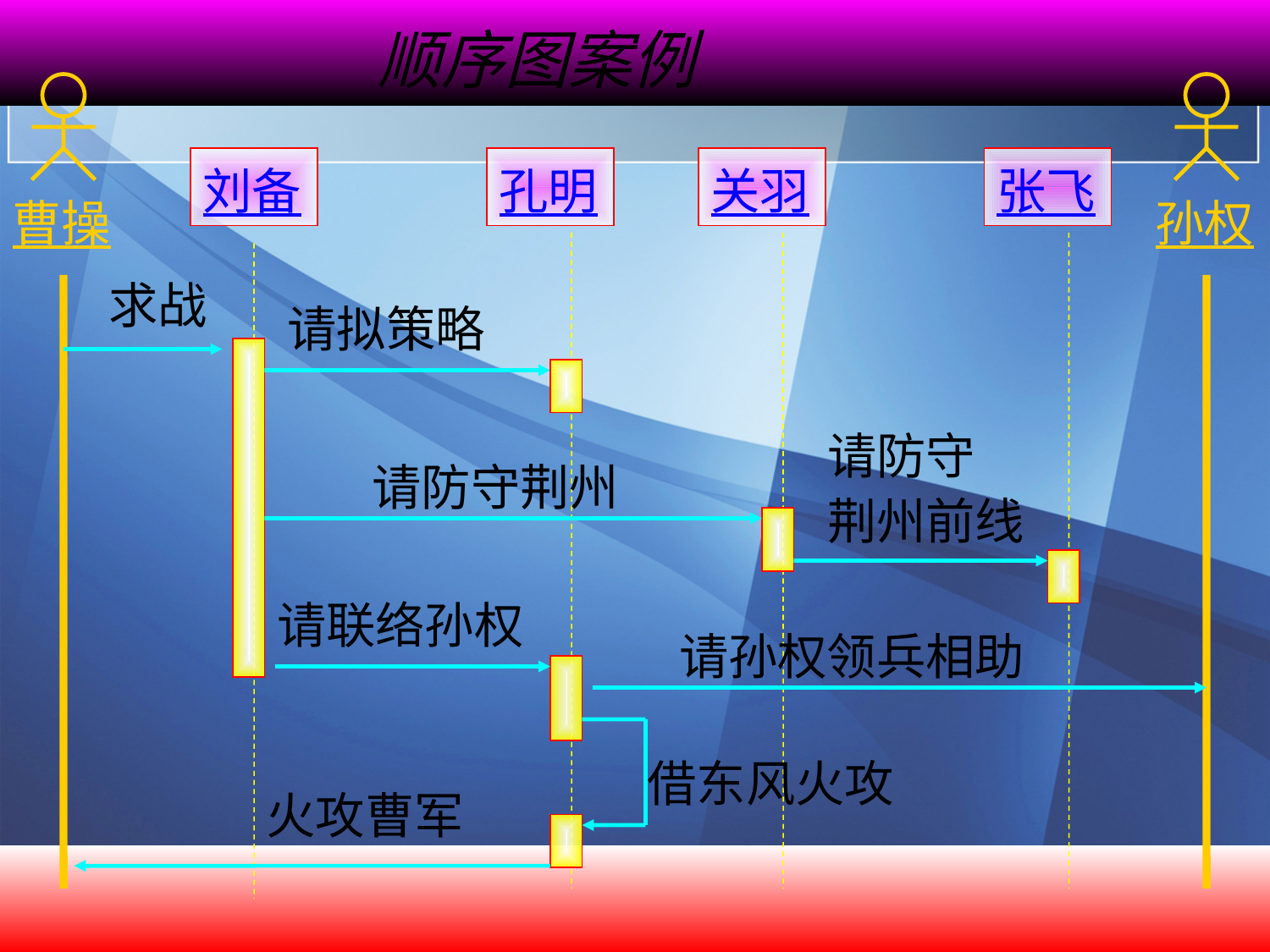

顺序图案例

刘备
孔明
关羽
张飞

曹操
孙权

求战

请拟策略

请防守
荆州前线
请防守荆州

请联络孙权
请孙权领兵相助

借东风火攻
火攻曹军